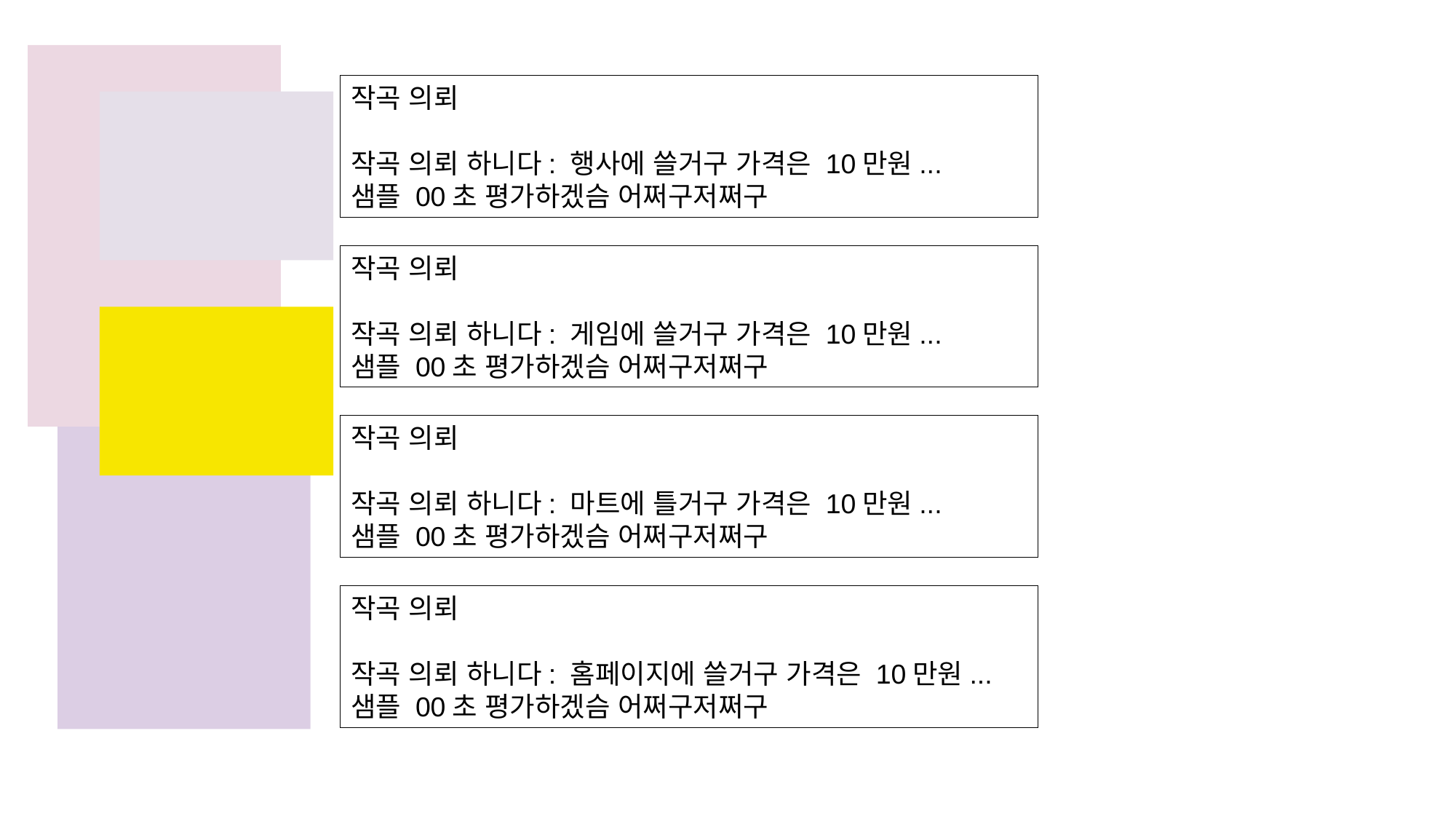

작곡 의뢰

작곡 의뢰 하니다: 행사에 쓸거구 가격은 10만원...
샘플 00초 평가하겠슴 어쩌구저쩌구

작곡 의뢰

작곡 의뢰 하니다: 게임에 쓸거구 가격은 10만원...
샘플 00초 평가하겠슴 어쩌구저쩌구

작곡 의뢰

작곡 의뢰 하니다: 마트에 틀거구 가격은 10만원...
샘플 00초 평가하겠슴 어쩌구저쩌구
작곡 의뢰

작곡 의뢰 하니다: 홈페이지에 쓸거구 가격은 10만원...
샘플 00초 평가하겠슴 어쩌구저쩌구